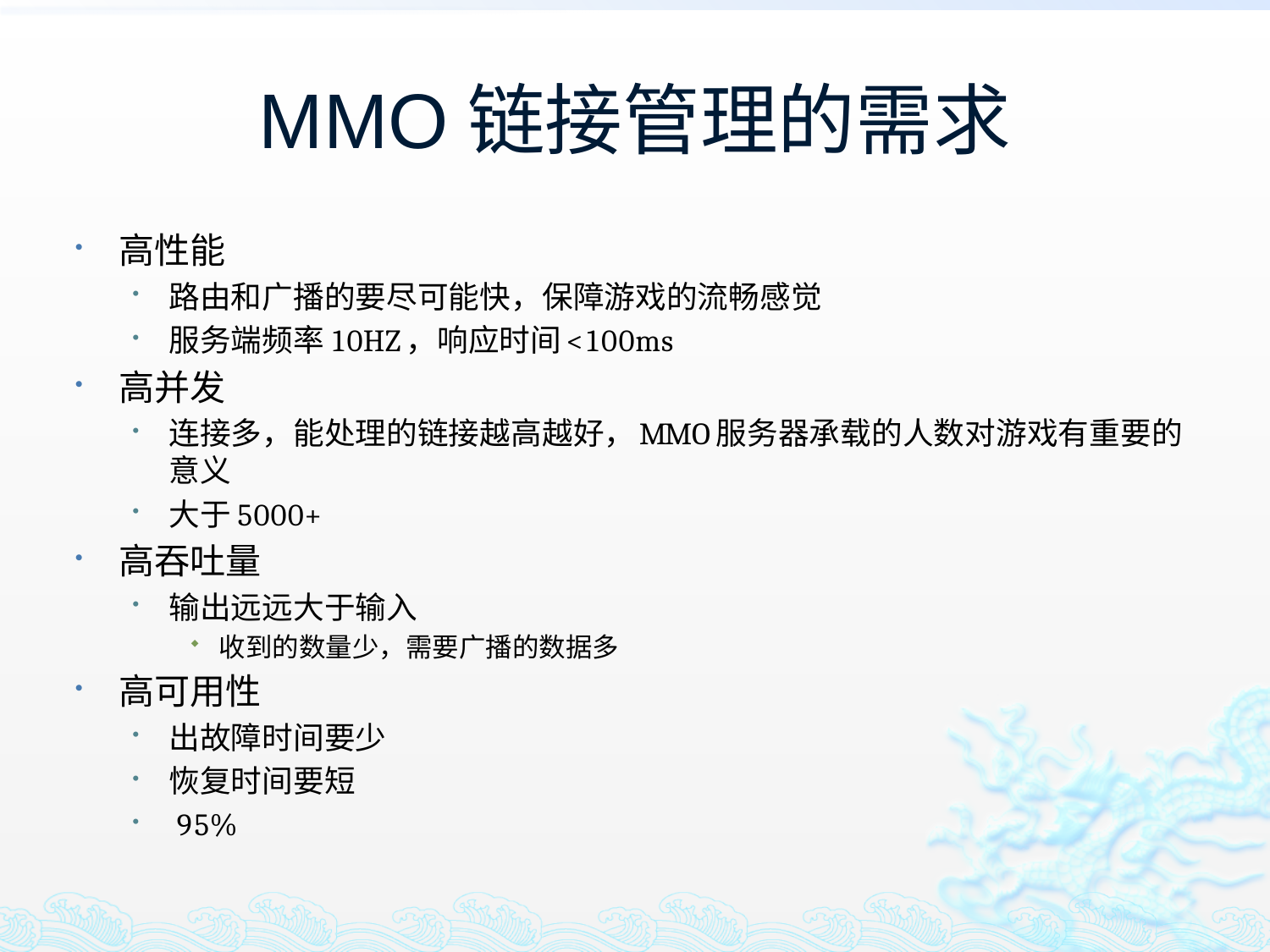

# MMO链接管理的需求
高性能
路由和广播的要尽可能快，保障游戏的流畅感觉
服务端频率10HZ，响应时间<100ms
高并发
连接多，能处理的链接越高越好，MMO服务器承载的人数对游戏有重要的意义
大于5000+
高吞吐量
输出远远大于输入
收到的数量少，需要广播的数据多
高可用性
出故障时间要少
恢复时间要短
 95%